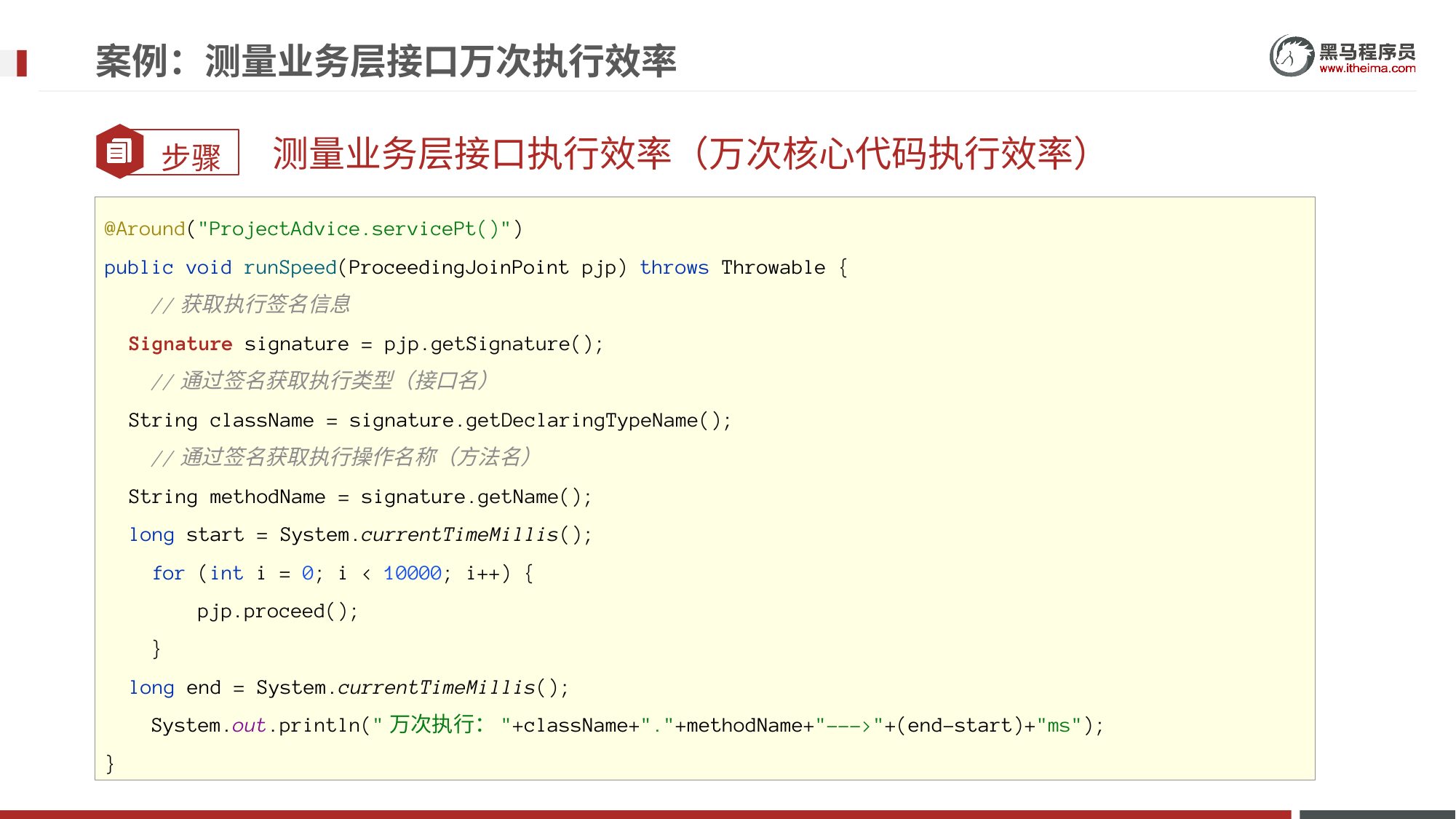

# 案例：测量业务层接口万次执行效率
测量业务层接口执行效率（万次核心代码执行效率）
@Around("ProjectAdvice.servicePt()")
public void runSpeed(ProceedingJoinPoint pjp) throws Throwable {
    //获取执行签名信息
    Signature signature = pjp.getSignature();
    //通过签名获取执行类型（接口名）
    String className = signature.getDeclaringTypeName();
    //通过签名获取执行操作名称（方法名）
    String methodName = signature.getName();
    long start = System.currentTimeMillis();
    for (int i = 0; i < 10000; i++) {
        pjp.proceed();
    }
    long end = System.currentTimeMillis();
    System.out.println("万次执行："+className+"."+methodName+"--->"+(end-start)+"ms");
}